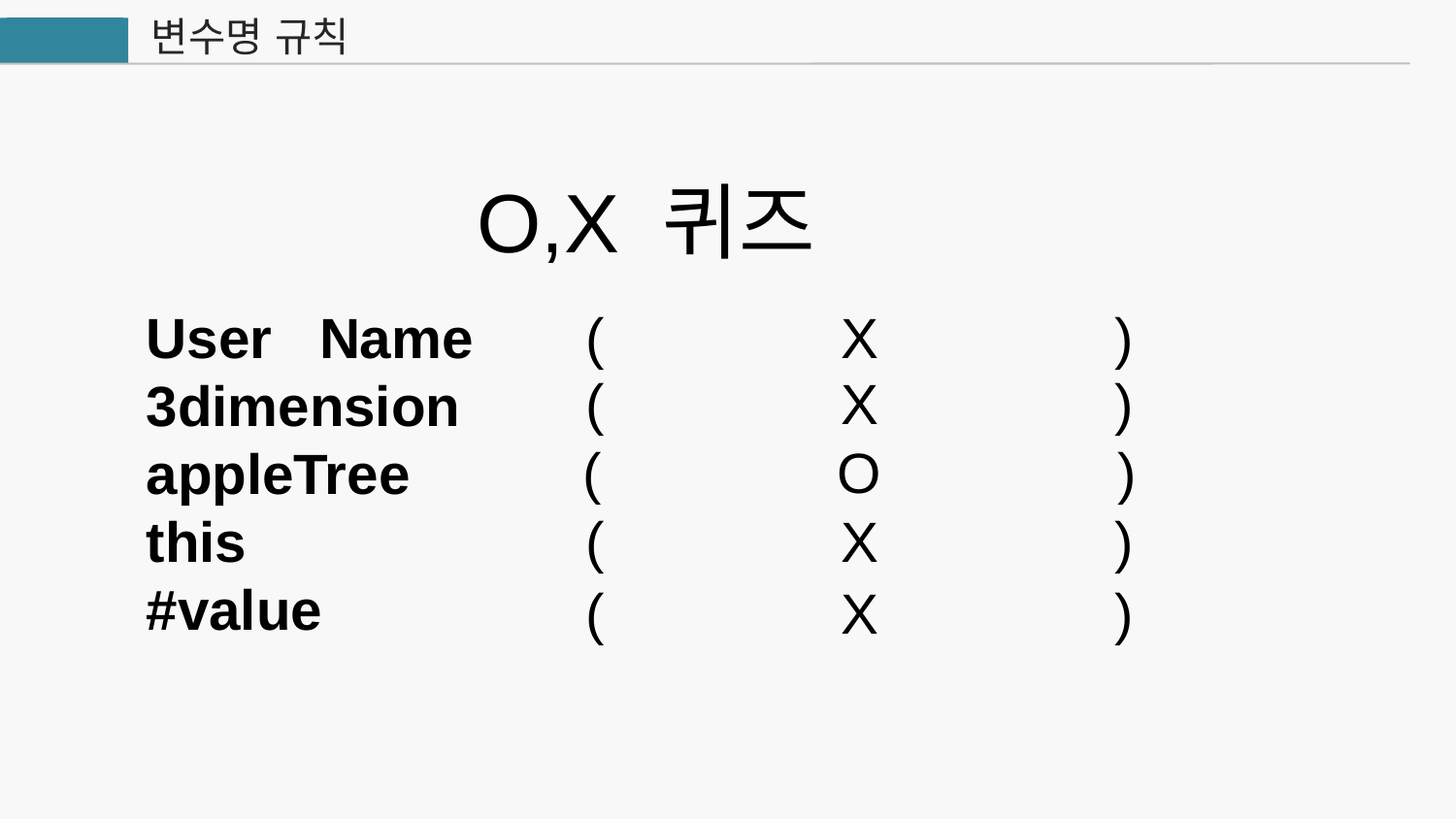

변수명 규칙

자바
O,X 퀴즈
User   Name
3dimension
appleTree
this
#value
(               X               )
(               X               )
(               O               )
(               X               )
(               X               )